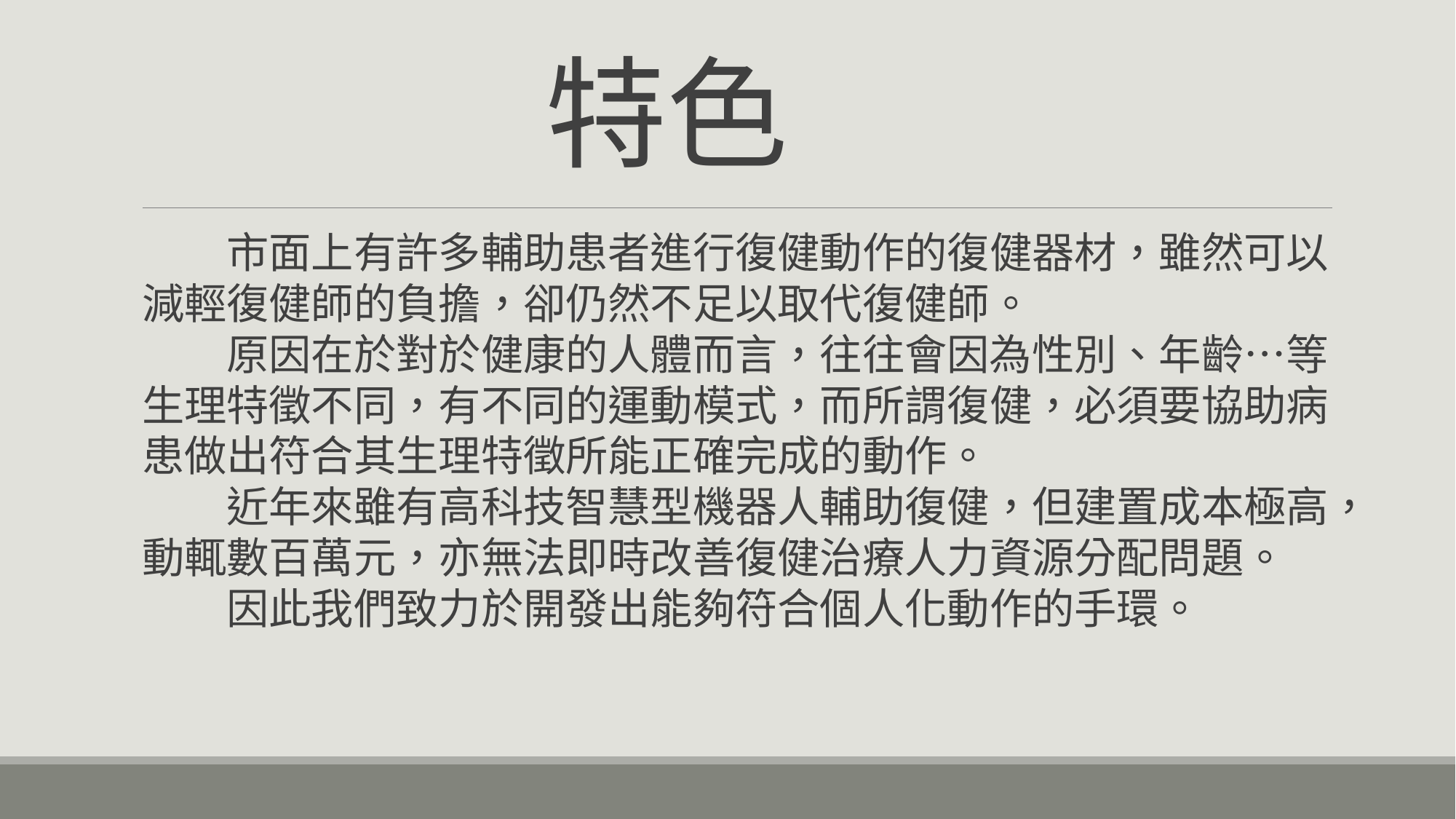

# 特色
　　市面上有許多輔助患者進行復健動作的復健器材，雖然可以減輕復健師的負擔，卻仍然不足以取代復健師。
　　原因在於對於健康的人體而言，往往會因為性別、年齡…等生理特徵不同，有不同的運動模式，而所謂復健，必須要協助病患做出符合其生理特徵所能正確完成的動作。
　　近年來雖有高科技智慧型機器人輔助復健，但建置成本極高，動輒數百萬元，亦無法即時改善復健治療人力資源分配問題。
　　因此我們致力於開發出能夠符合個人化動作的手環。